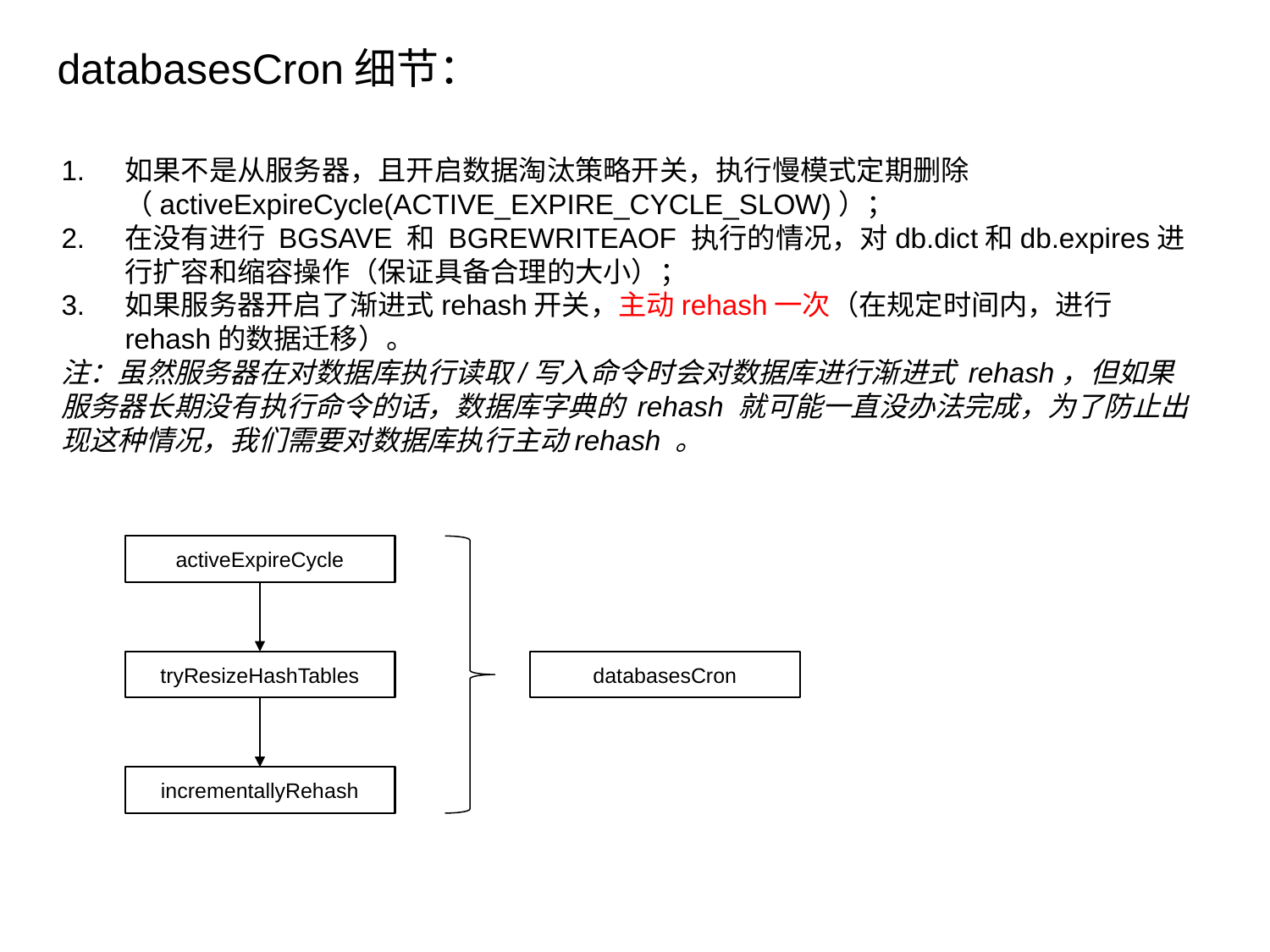

databasesCron细节：
如果不是从服务器，且开启数据淘汰策略开关，执行慢模式定期删除（activeExpireCycle(ACTIVE_EXPIRE_CYCLE_SLOW)）；
在没有进行 BGSAVE 和 BGREWRITEAOF 执行的情况，对db.dict和db.expires进行扩容和缩容操作（保证具备合理的大小）；
如果服务器开启了渐进式rehash开关，主动rehash一次（在规定时间内，进行rehash的数据迁移）。
注：虽然服务器在对数据库执行读取/写入命令时会对数据库进行渐进式 rehash，但如果服务器长期没有执行命令的话，数据库字典的 rehash 就可能一直没办法完成，为了防止出现这种情况，我们需要对数据库执行主动rehash 。
activeExpireCycle

tryResizeHashTables
databasesCron
incrementallyRehash